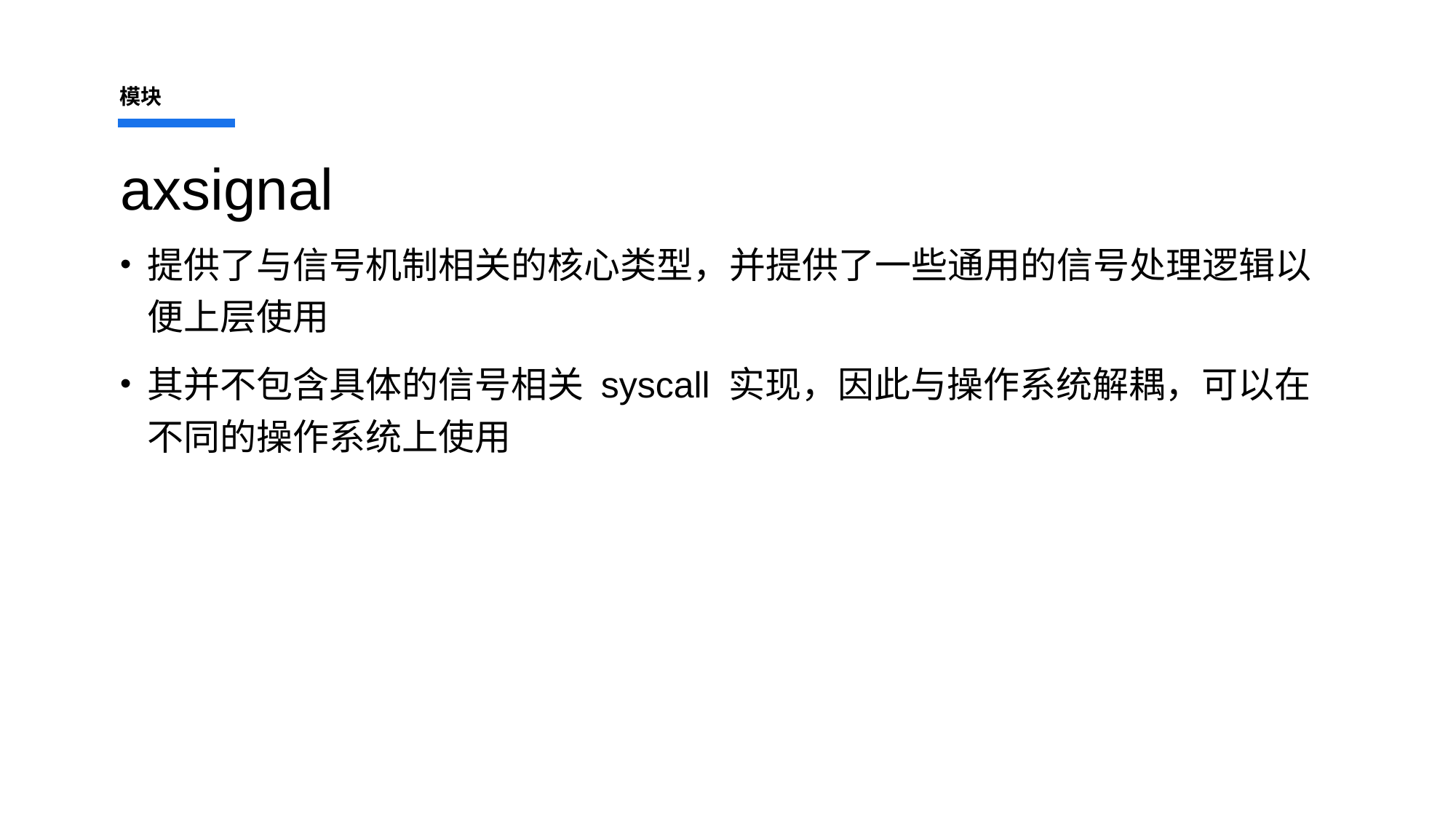

模块
# axsignal
提供了与信号机制相关的核心类型，并提供了一些通用的信号处理逻辑以便上层使用
其并不包含具体的信号相关 syscall 实现，因此与操作系统解耦，可以在不同的操作系统上使用
10